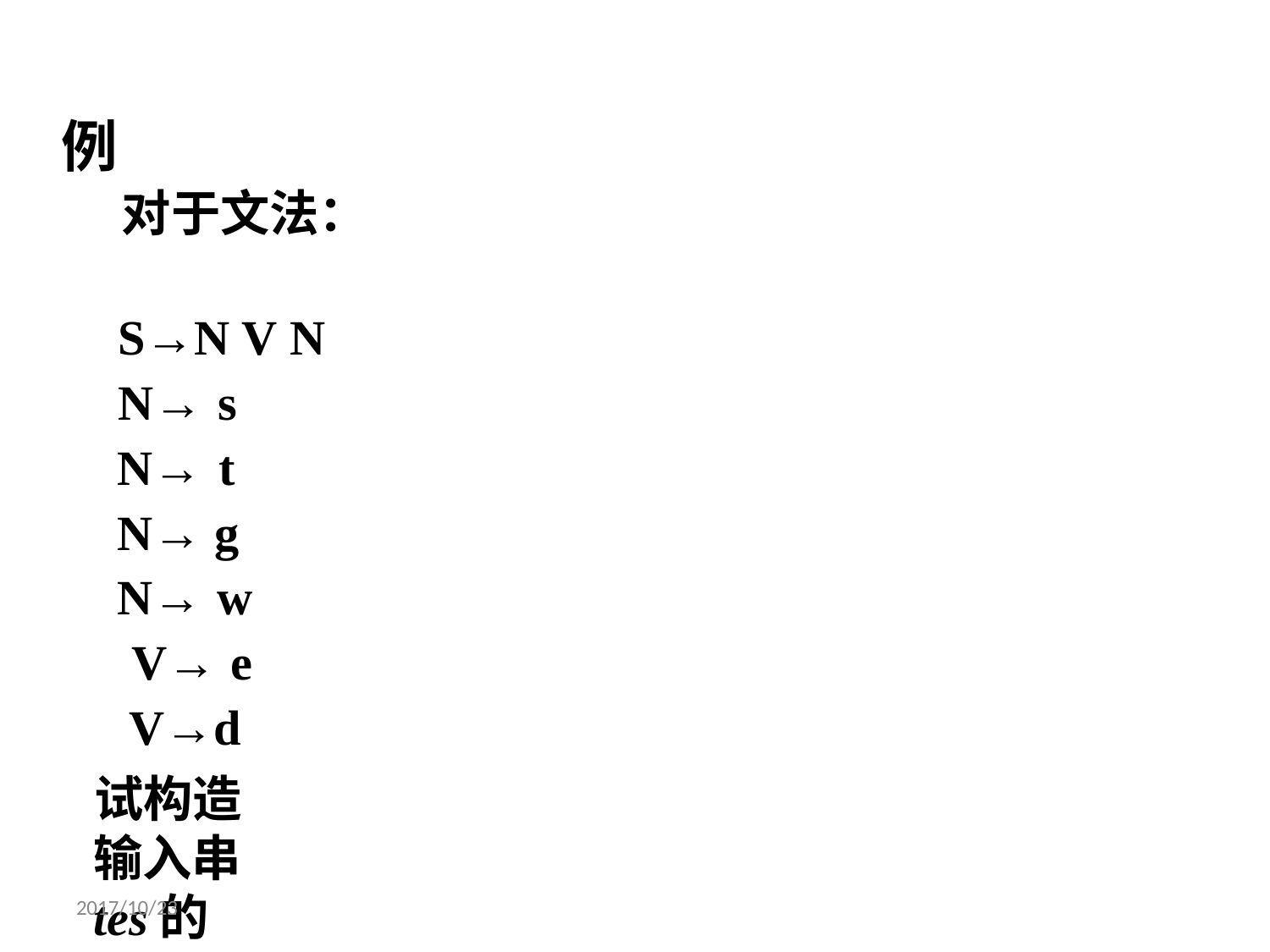

例
# 对于文法：
S→N V N
N→ s  N→ t  N→ g  N→ w  V→ e  V→d
试构造输入串 tes的语法分析树
2017/10/23
3